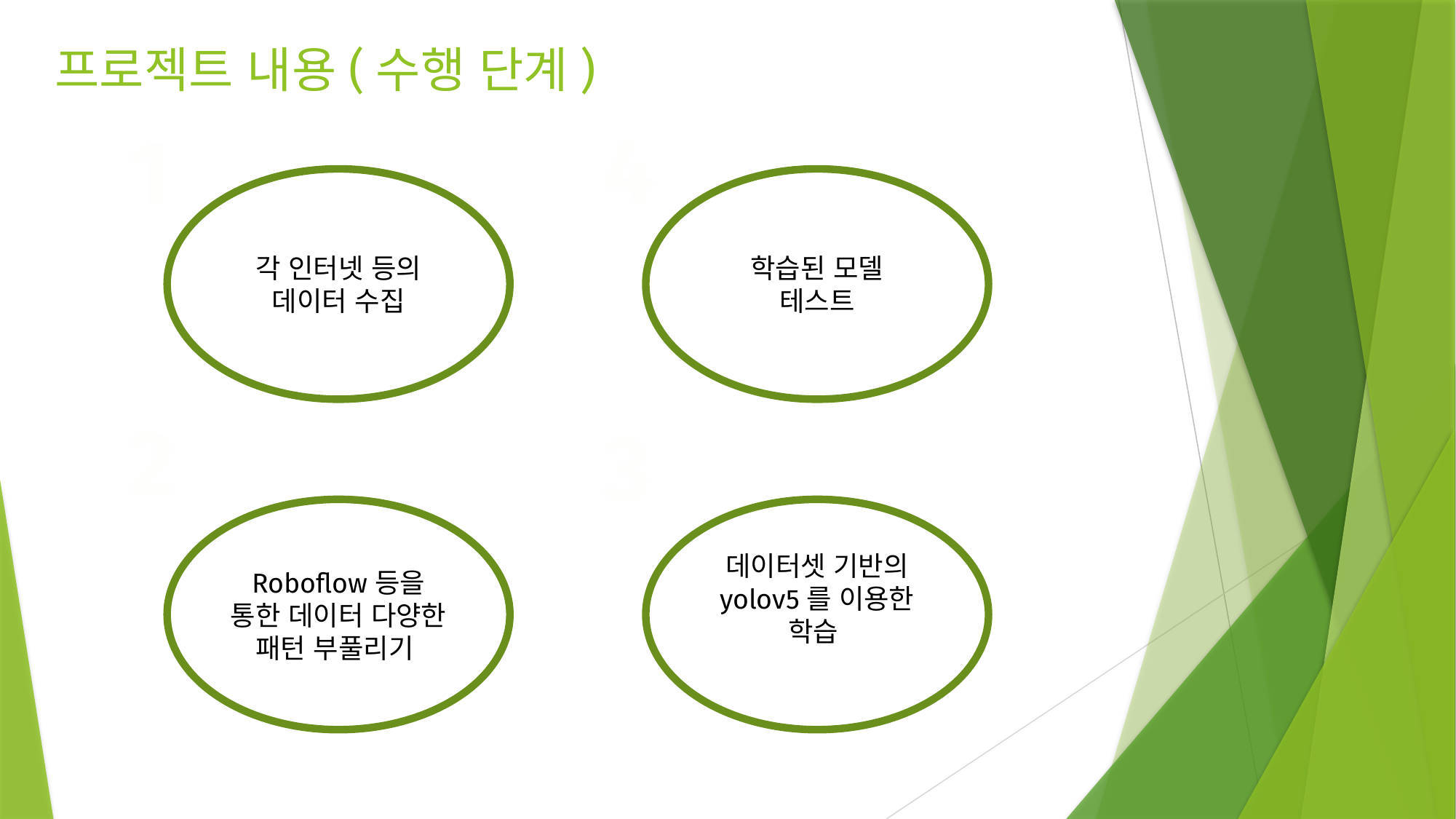

프로젝트 내용(수행 단계)
4
1
각 인터넷 등의
데이터 수집
학습된 모델
테스트
2
3
Roboflow등을 통한 데이터 다양한 패턴 부풀리기
데이터셋 기반의 yolov5를 이용한 학습